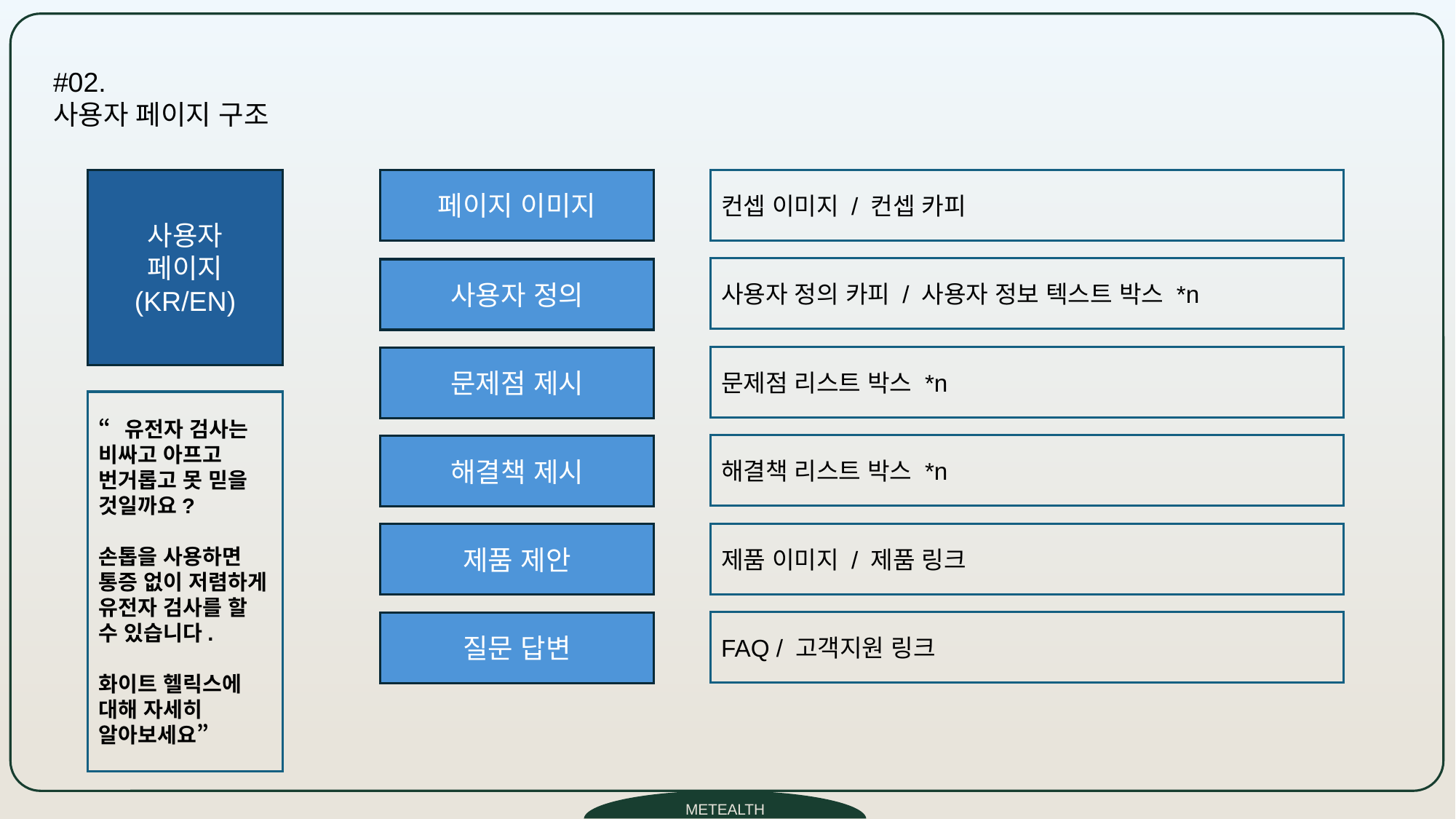

#02.
사용자 페이지 구조

사용자
페이지
(KR/EN)
페이지 이미지
컨셉 이미지 / 컨셉 카피
사용자 정의 카피 / 사용자 정보 텍스트 박스 *n
사용자 정의
문제점 리스트 박스 *n
문제점 제시
“유전자 검사는 비싸고 아프고 번거롭고 못 믿을 것일까요?

손톱을 사용하면 통증 없이 저렴하게 유전자 검사를 할 수 있습니다.

화이트 헬릭스에 대해 자세히 알아보세요”
해결책 리스트 박스 *n
해결책 제시
제품 이미지 / 제품 링크
제품 제안
FAQ / 고객지원 링크
질문 답변
METEALTH